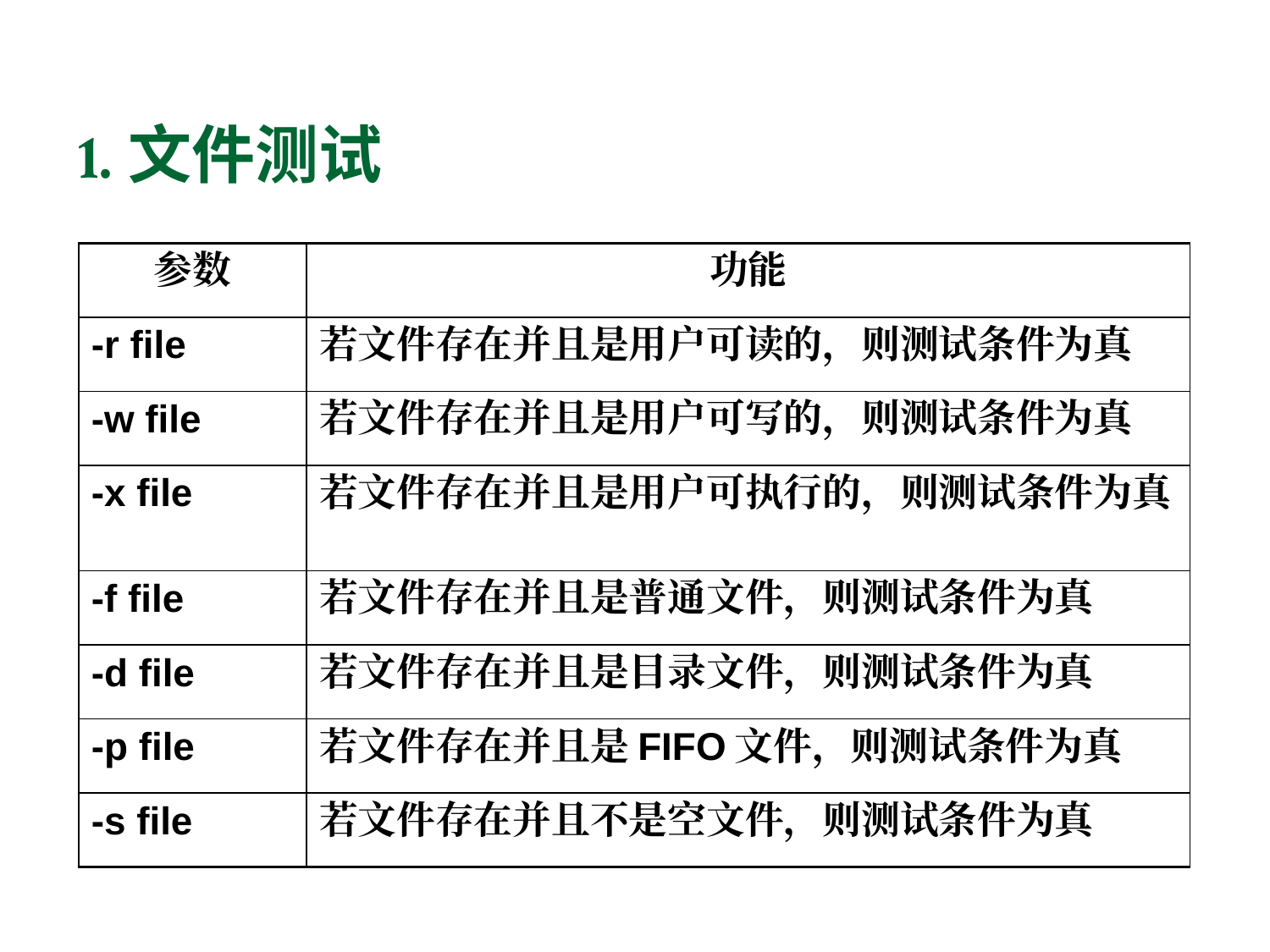

# 1.文件测试
| 参数 | 功能 |
| --- | --- |
| -r file | 若文件存在并且是用户可读的，则测试条件为真 |
| -w file | 若文件存在并且是用户可写的，则测试条件为真 |
| -x file | 若文件存在并且是用户可执行的，则测试条件为真 |
| -f file | 若文件存在并且是普通文件，则测试条件为真 |
| -d file | 若文件存在并且是目录文件，则测试条件为真 |
| -p file | 若文件存在并且是FIFO文件，则测试条件为真 |
| -s file | 若文件存在并且不是空文件，则测试条件为真 |